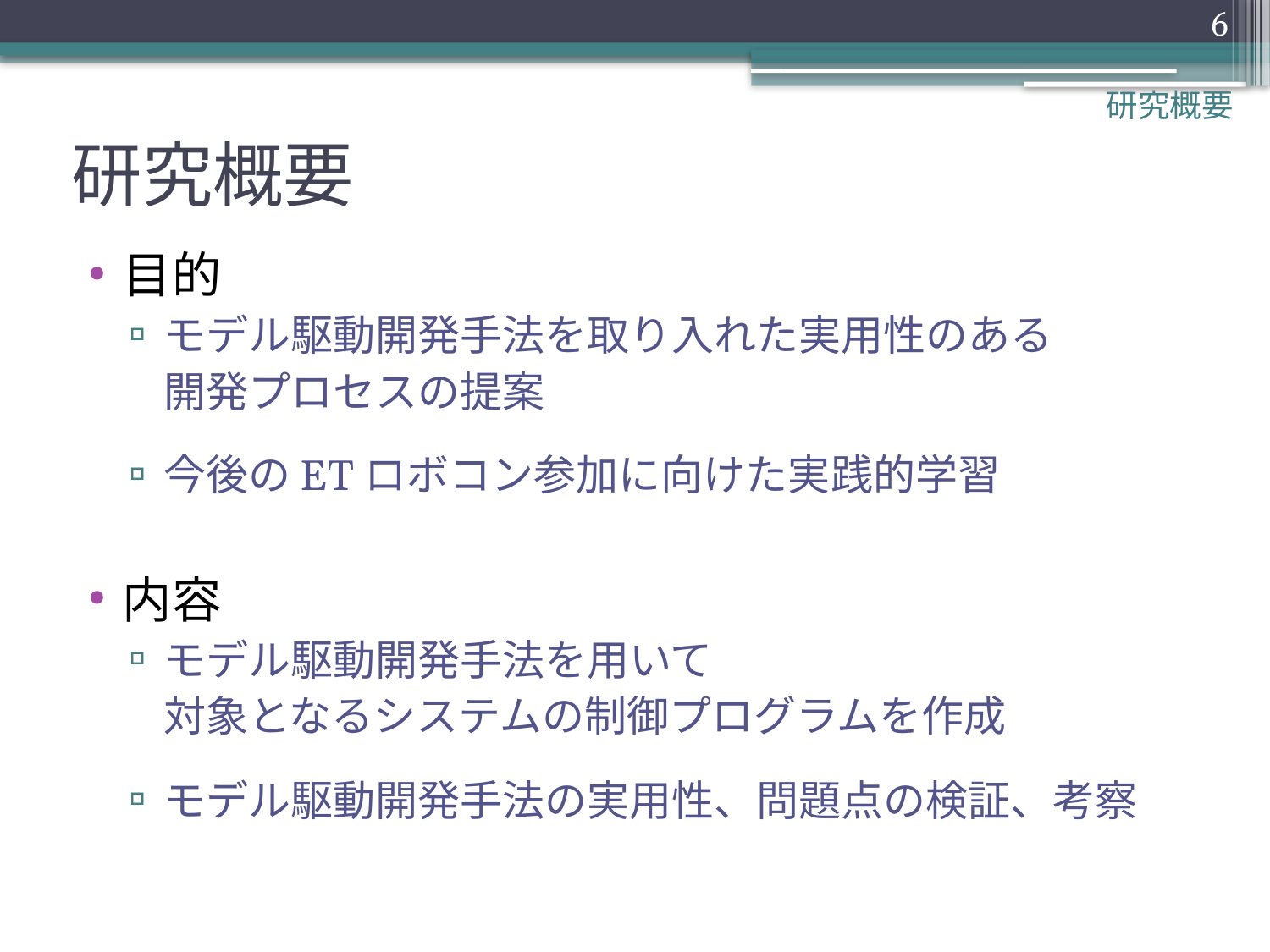

6
研究概要
# 研究概要
目的
モデル駆動開発手法を取り入れた実用性のある
	開発プロセスの提案

今後のETロボコン参加に向けた実践的学習

内容
モデル駆動開発手法を用いて
	対象となるシステムの制御プログラムを作成

モデル駆動開発手法の実用性、問題点の検証、考察